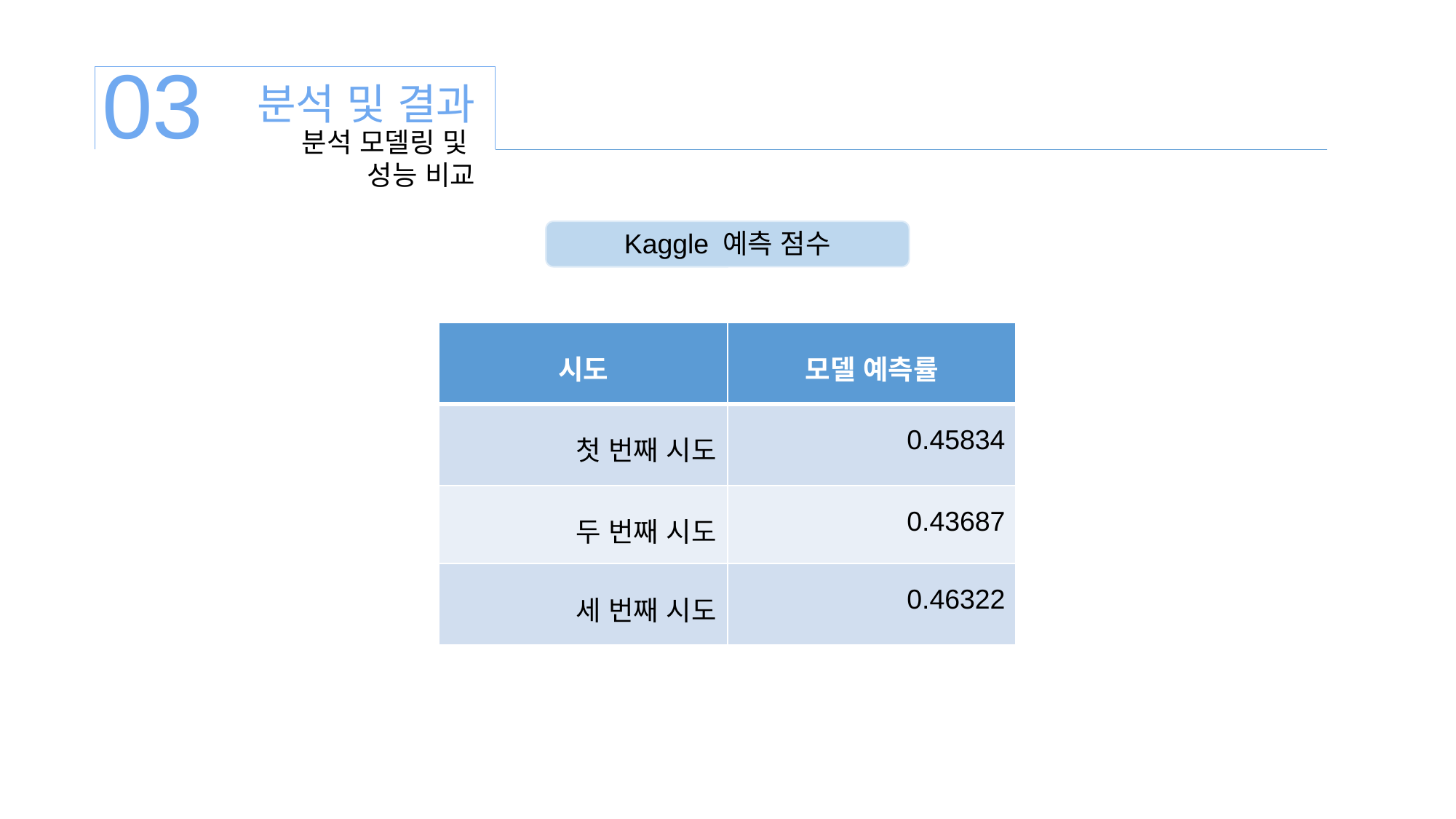

03
분석 및 결과
분석 모델링 및
성능 비교

Kaggle 예측 점수
| 시도 | 모델 예측률 |
| --- | --- |
| 첫 번째 시도 | 0.45834 |
| 두 번째 시도 | 0.43687 |
| 세 번째 시도 | 0.46322 |